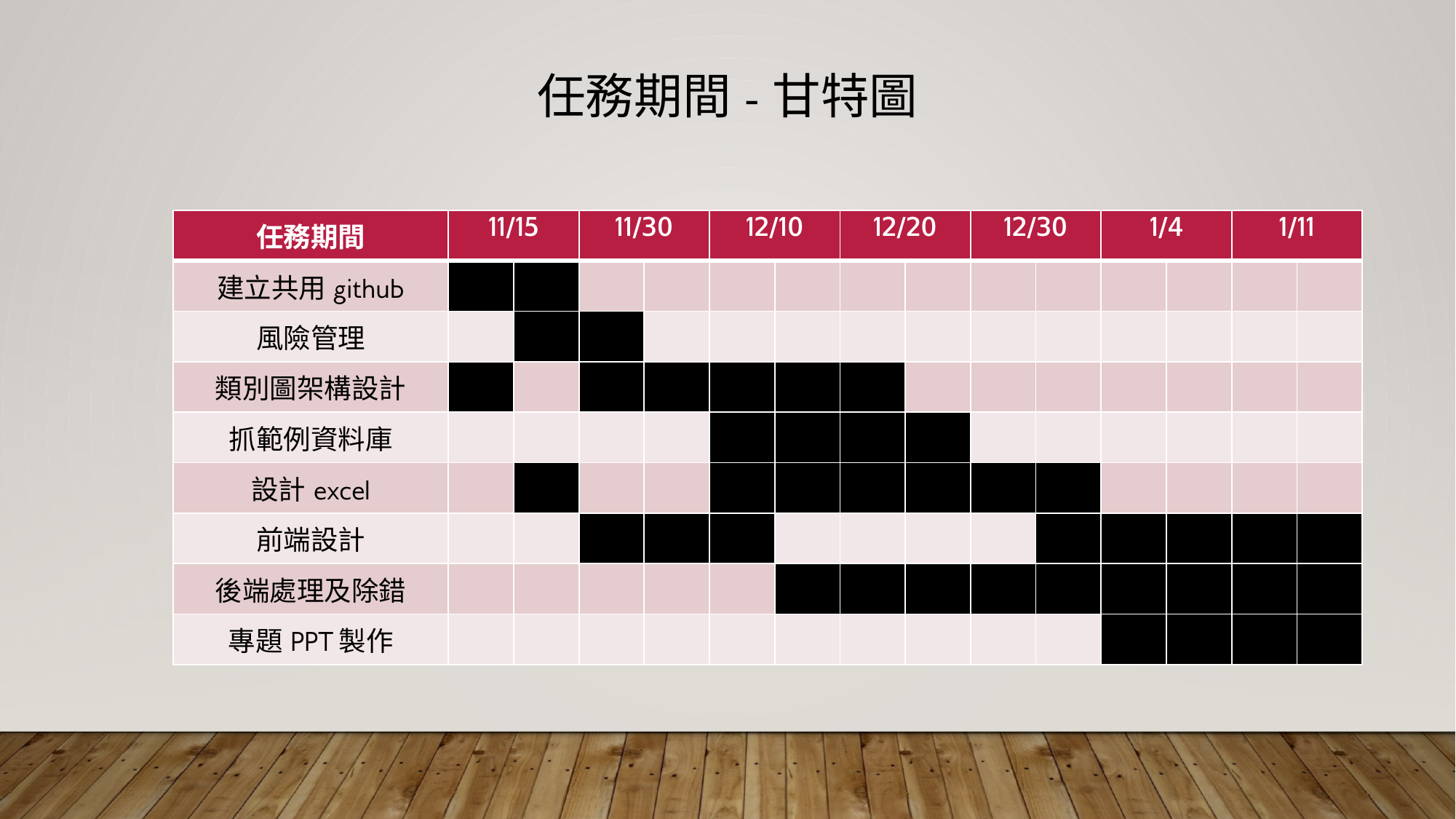

# 任務期間-甘特圖
| 任務期間 | 11/15 |  | 11/30 |  | 12/10 |  | 12/20 |  | 12/30 |  | 1/4 |  | 1/11 |  |
| --- | --- | --- | --- | --- | --- | --- | --- | --- | --- | --- | --- | --- | --- | --- |
| 建立共用github |  |  |  |  |  |  |  |  |  |  |  |  |  |  |
| 風險管理 |  |  |  |  |  |  |  |  |  |  |  |  |  |  |
| 類別圖架構設計 |  |  |  |  |  |  |  |  |  |  |  |  |  |  |
| 抓範例資料庫 |  |  |  |  |  |  |  |  |  |  |  |  |  |  |
| 設計excel |  |  |  |  |  |  |  |  |  |  |  |  |  |  |
| 前端設計 |  |  |  |  |  |  |  |  |  |  |  |  |  |  |
| 後端處理及除錯 |  |  |  |  |  |  |  |  |  |  |  |  |  |  |
| 專題PPT製作 |  |  |  |  |  |  |  |  |  |  |  |  |  |  |